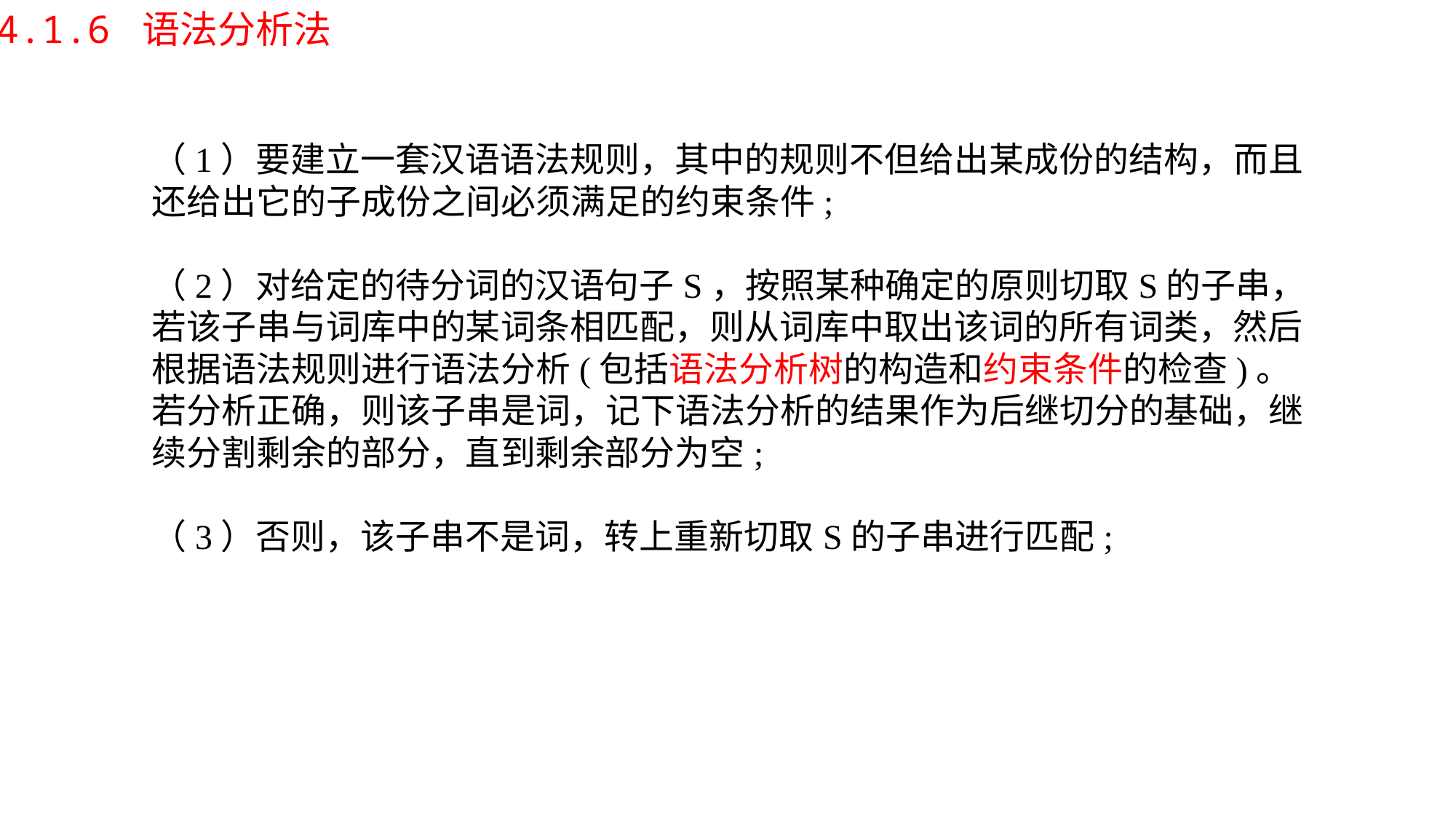

4.1.6 语法分析法
（1）要建立一套汉语语法规则，其中的规则不但给出某成份的结构，而且还给出它的子成份之间必须满足的约束条件;

（2）对给定的待分词的汉语句子S，按照某种确定的原则切取S的子串，若该子串与词库中的某词条相匹配，则从词库中取出该词的所有词类，然后根据语法规则进行语法分析(包括语法分析树的构造和约束条件的检查)。若分析正确，则该子串是词，记下语法分析的结果作为后继切分的基础，继续分割剩余的部分，直到剩余部分为空;

（3）否则，该子串不是词，转上重新切取S的子串进行匹配;